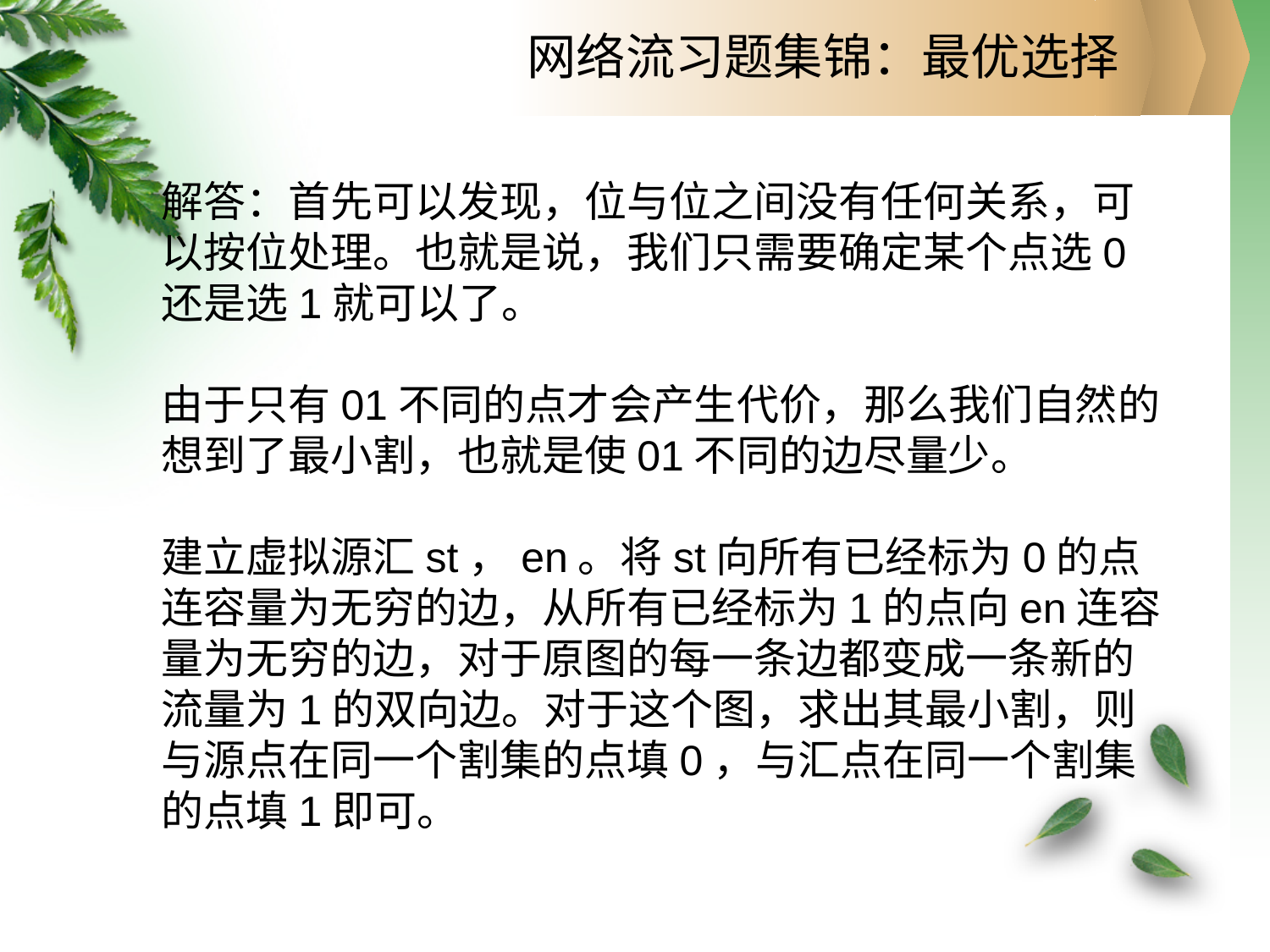

网络流习题集锦：最优选择
解答：首先可以发现，位与位之间没有任何关系，可以按位处理。也就是说，我们只需要确定某个点选0还是选1就可以了。

由于只有01不同的点才会产生代价，那么我们自然的想到了最小割，也就是使01不同的边尽量少。

建立虚拟源汇st，en。将st向所有已经标为0的点连容量为无穷的边，从所有已经标为1的点向en连容量为无穷的边，对于原图的每一条边都变成一条新的流量为1的双向边。对于这个图，求出其最小割，则与源点在同一个割集的点填0，与汇点在同一个割集的点填1即可。